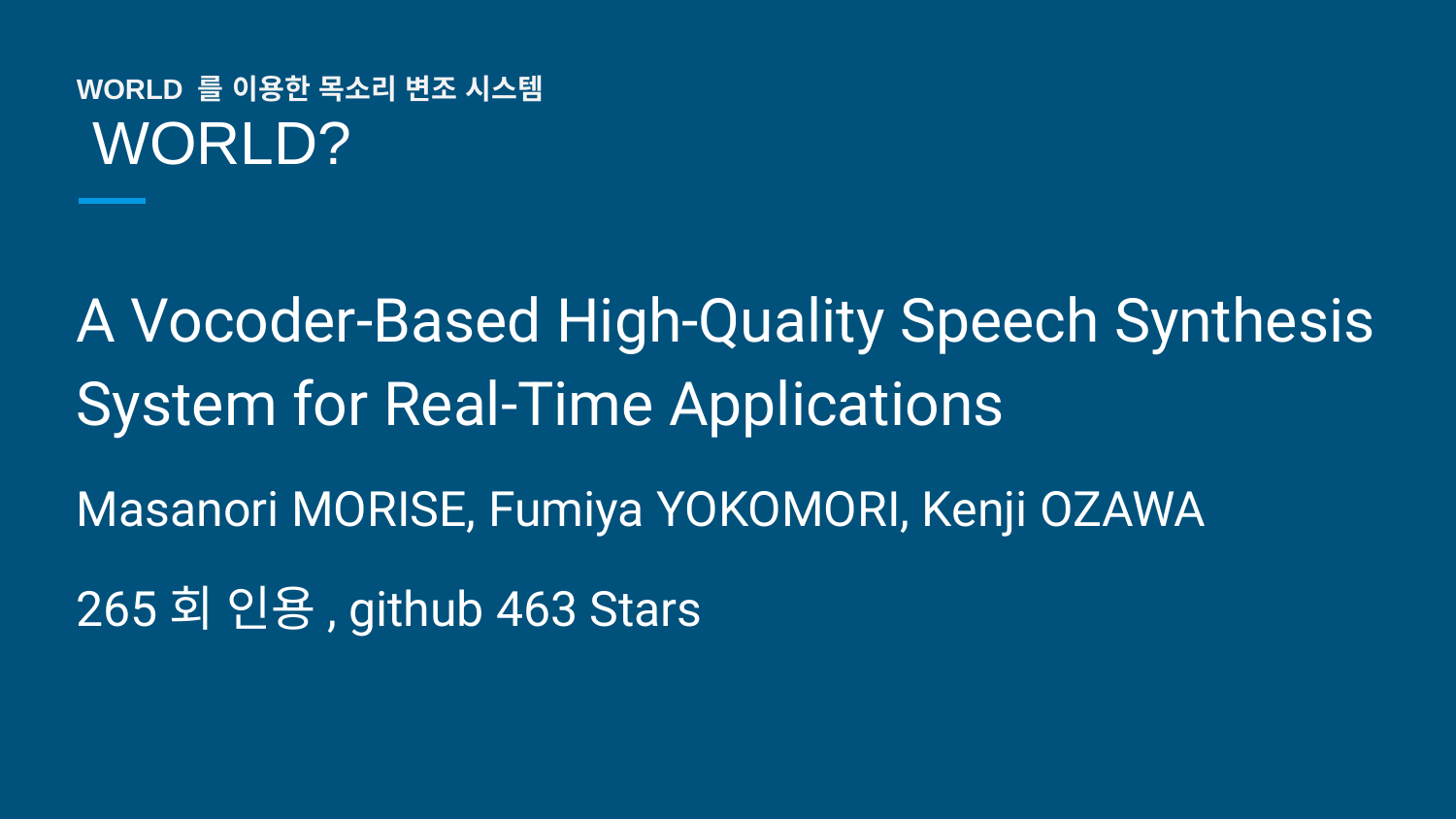

WORLD 를 이용한 목소리 변조 시스템
# WORLD?
A Vocoder-Based High-Quality Speech Synthesis System for Real-Time Applications
Masanori MORISE, Fumiya YOKOMORI, Kenji OZAWA
265회 인용, github 463 Stars